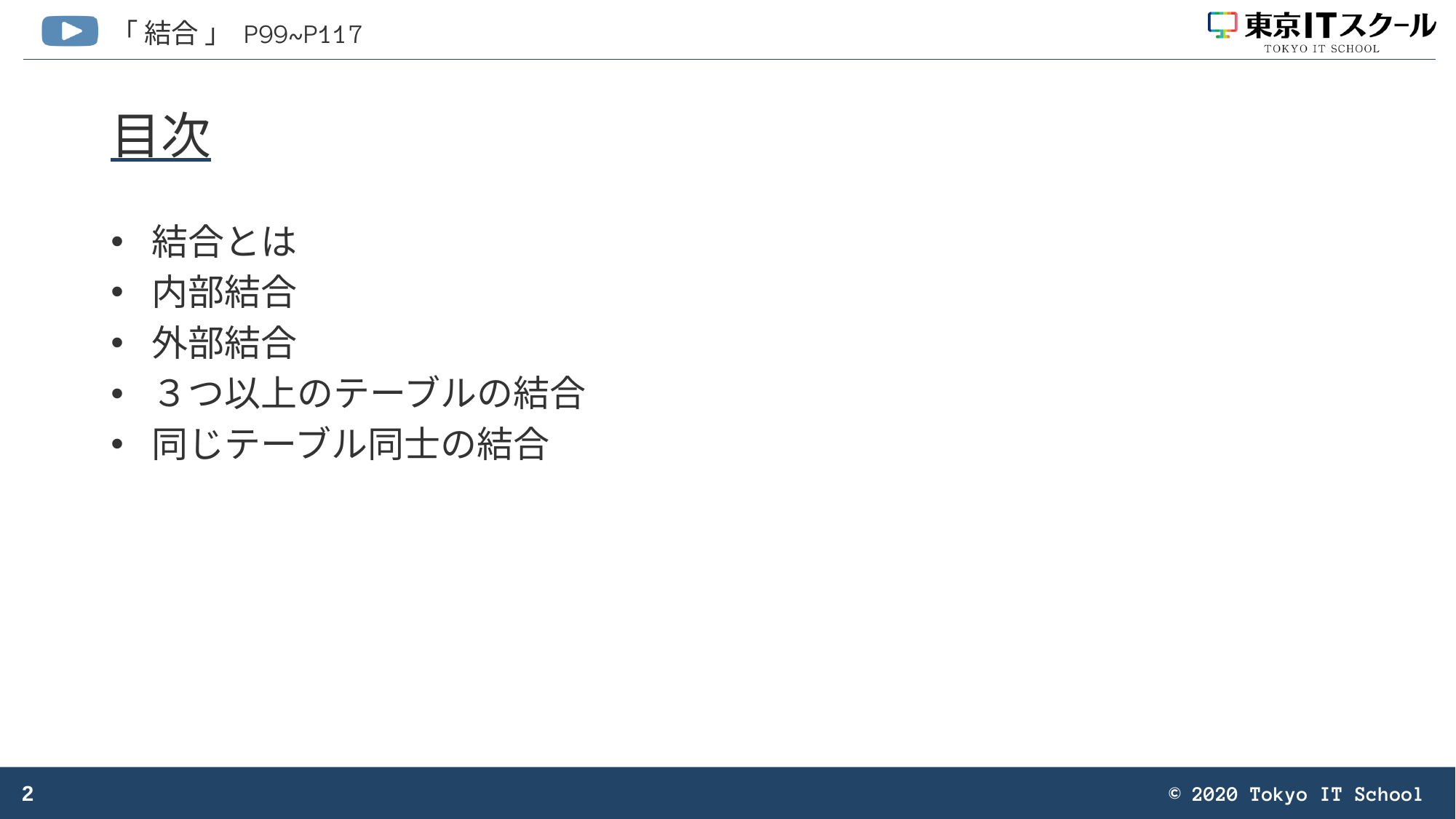

# 目次
結合とは
内部結合
外部結合
３つ以上のテーブルの結合
同じテーブル同士の結合
2